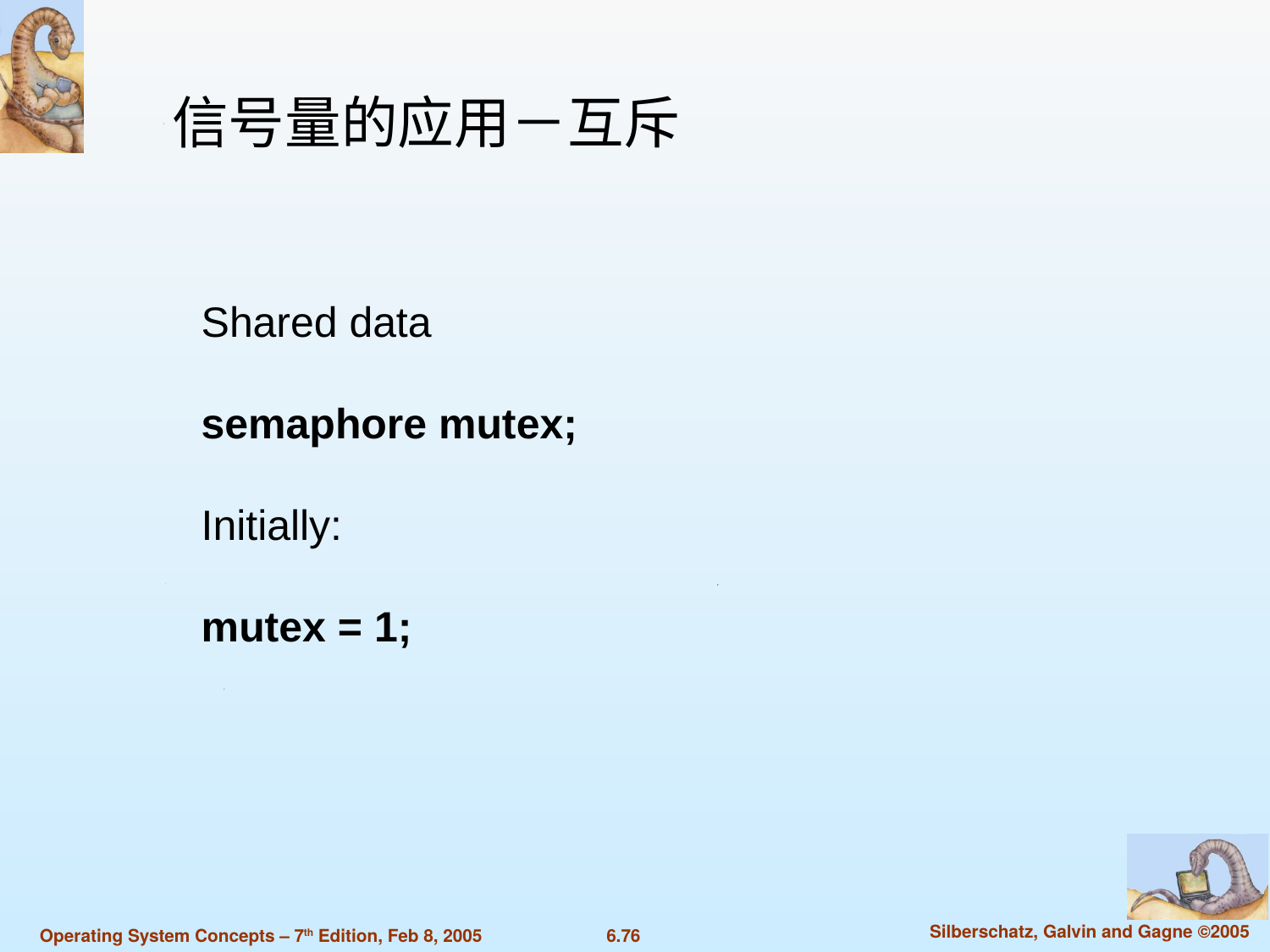

信号量的应用－互斥
Shared data
semaphore mutex;
Initially:
mutex = 1;